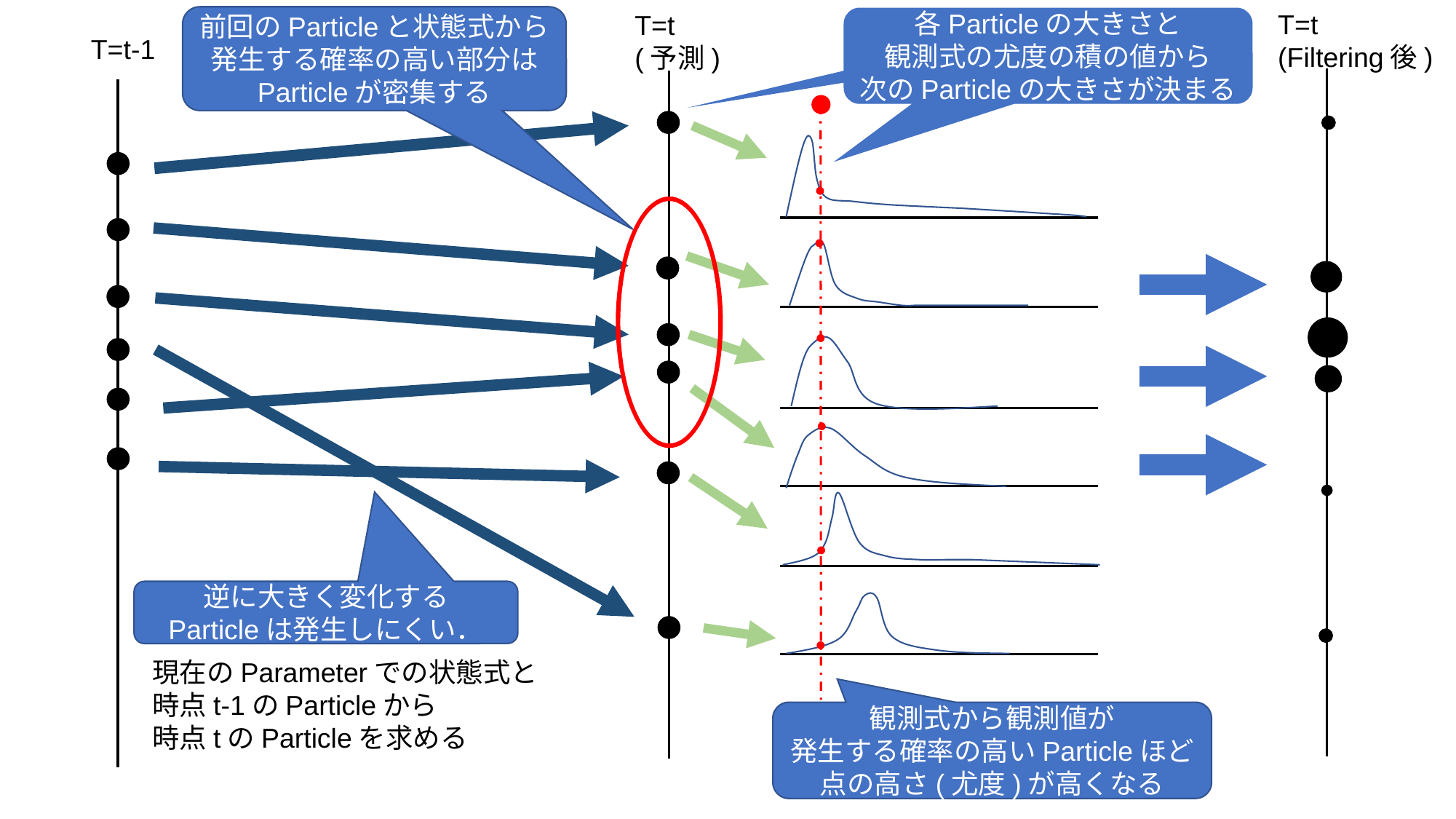

T=t
(Filtering後)
T=t
(予測)
前回のParticleと状態式から
発生する確率の高い部分は
Particleが密集する
各Particleの大きさと
観測式の尤度の積の値から
次のParticleの大きさが決まる

T=t-1

逆に大きく変化する
Particleは発生しにくい．

現在のParameterでの状態式と
時点t-1のParticleから
時点tのParticleを求める
観測式から観測値が
発生する確率の高いParticleほど
点の高さ(尤度)が高くなる